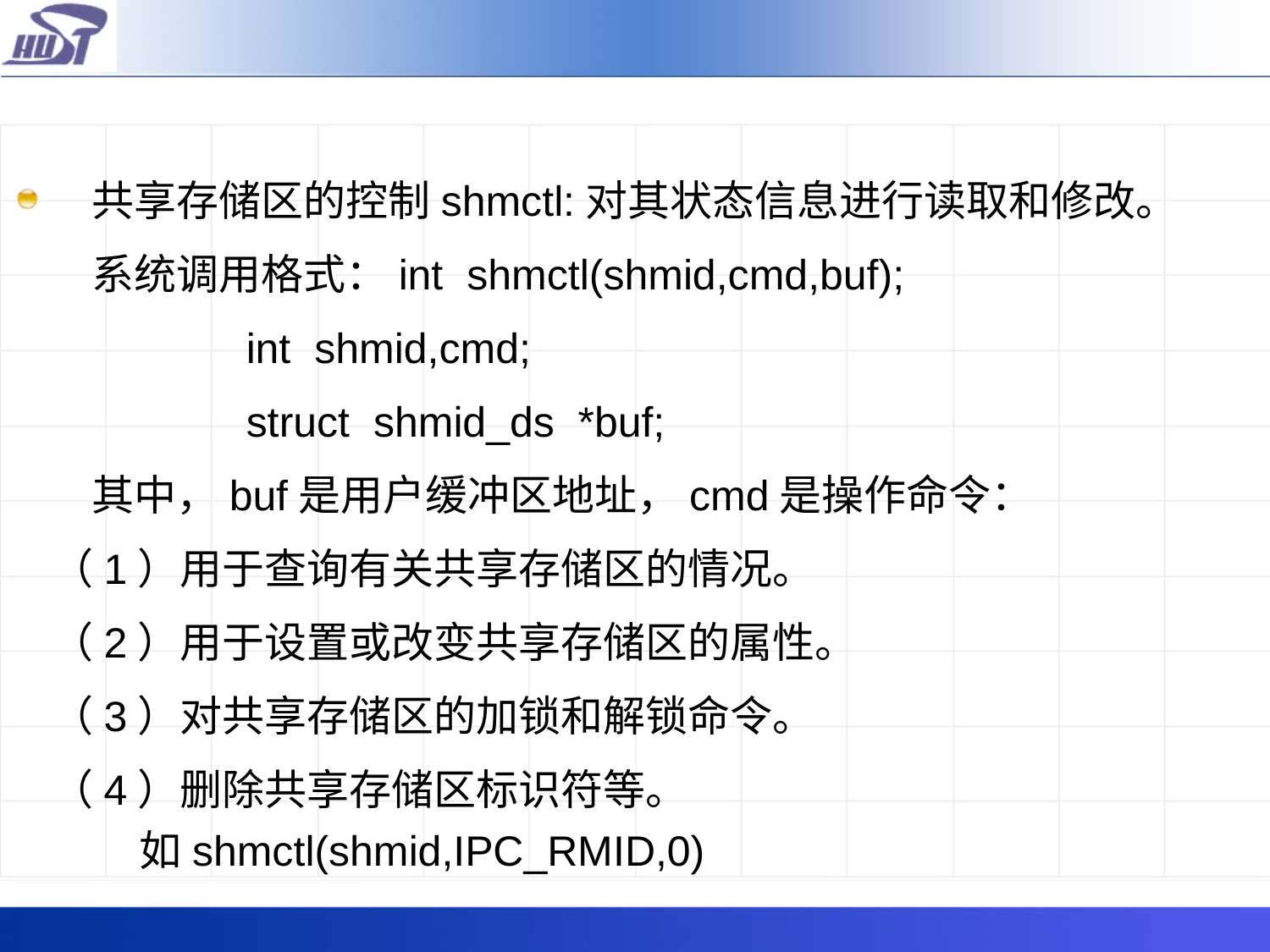

# 共享存储区的控制shmctl:对其状态信息进行读取和修改。
	系统调用格式：int  shmctl(shmid,cmd,buf);
	             int  shmid,cmd;
	             struct  shmid_ds  *buf;
	其中，buf是用户缓冲区地址，cmd是操作命令：
   （1）用于查询有关共享存储区的情况。
   （2）用于设置或改变共享存储区的属性。
   （3）对共享存储区的加锁和解锁命令。
   （4）删除共享存储区标识符等。
     如shmctl(shmid,IPC_RMID,0)